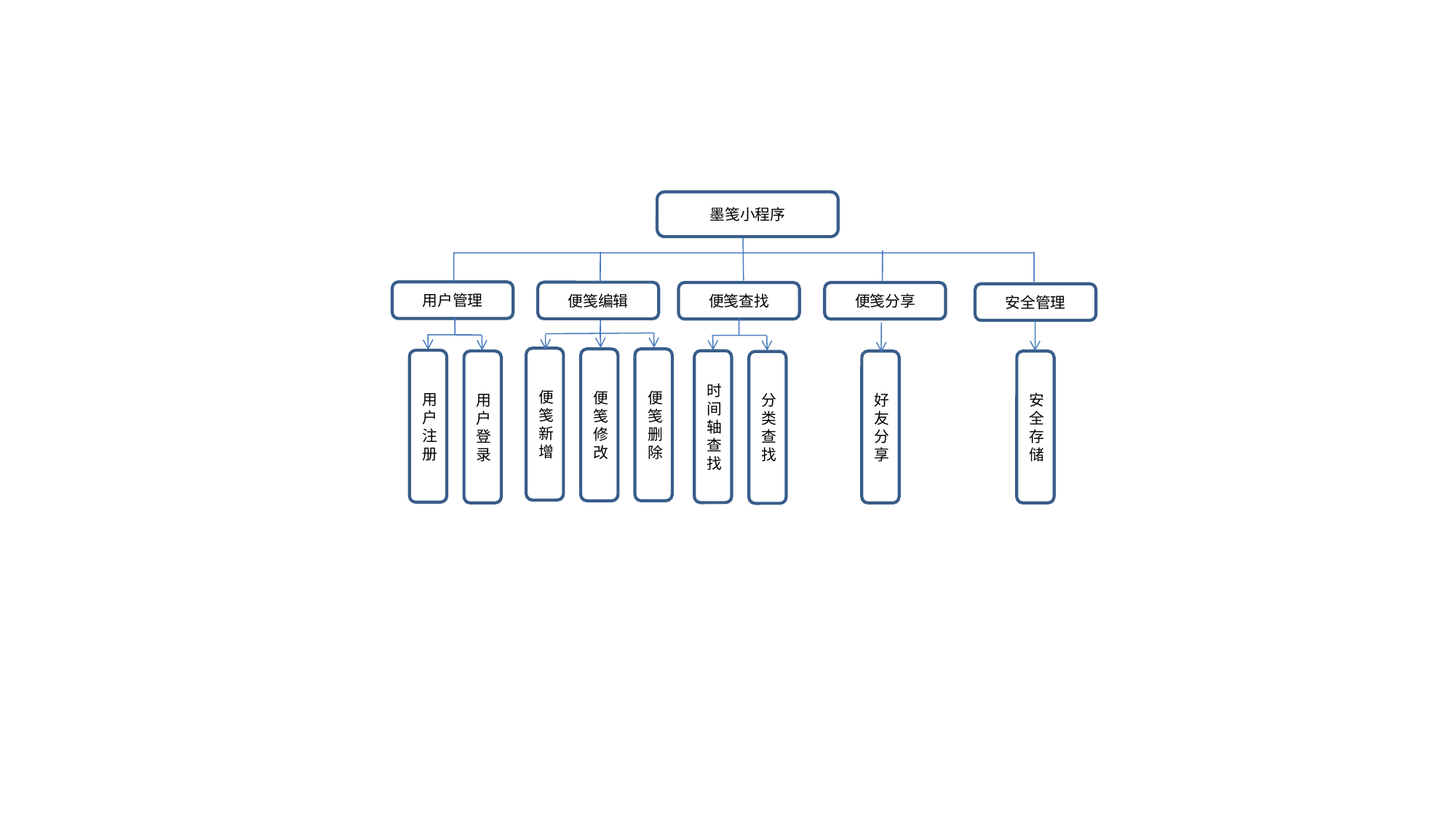

墨笺小程序

用户管理
便笺编辑
便笺查找
便笺分享
安全管理

好友分享

便笺新增
便笺删除
便笺修改

用户注册
用户登录

安全存储

时间轴查找
分类查找